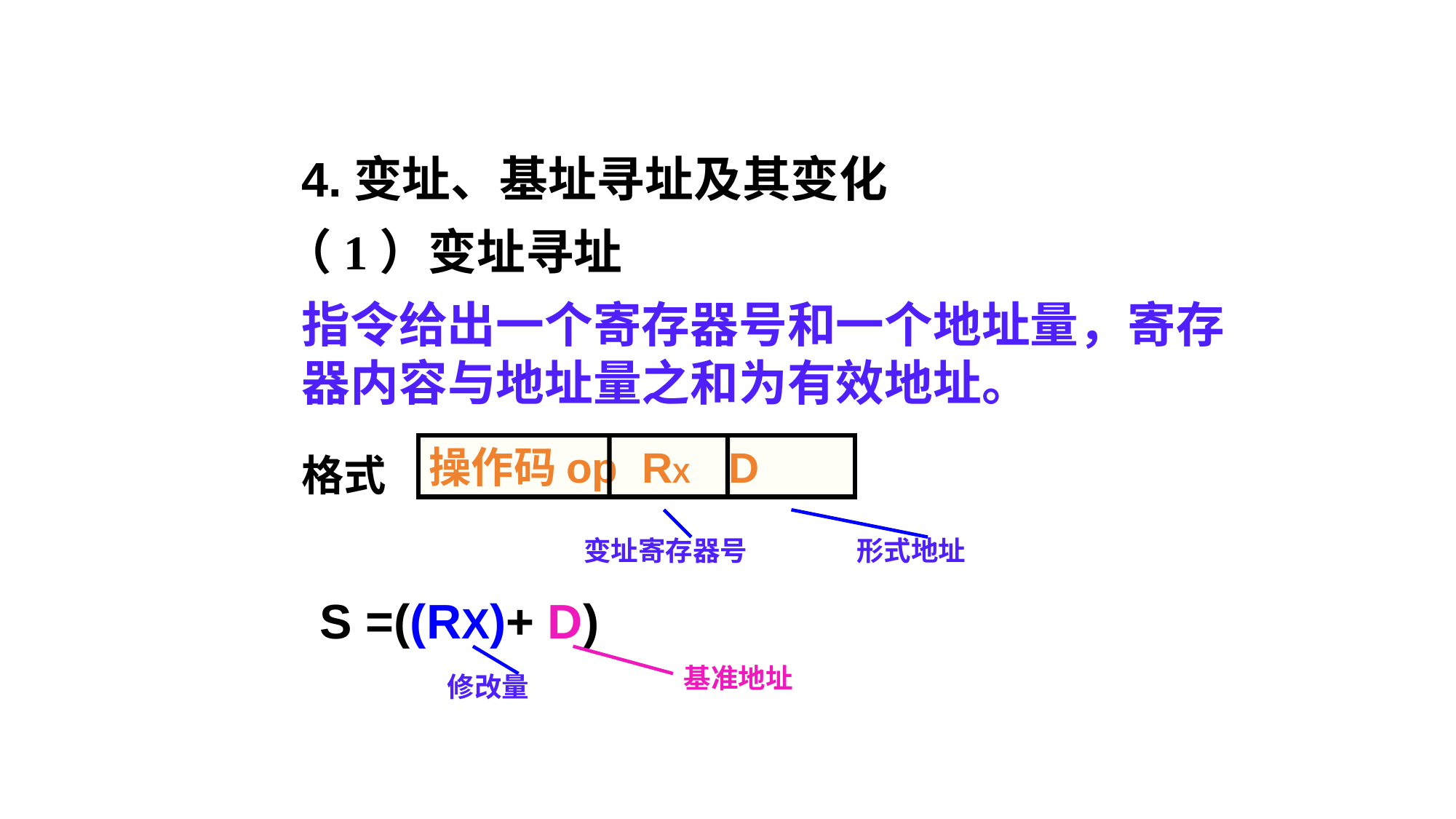

4.变址、基址寻址及其变化
（1）变址寻址
指令给出一个寄存器号和一个地址量，寄存器内容与地址量之和为有效地址。
操作码op  RX     D

格式

变址寄存器号
形式地址
S =((RX)+ D)

基准地址
修改量